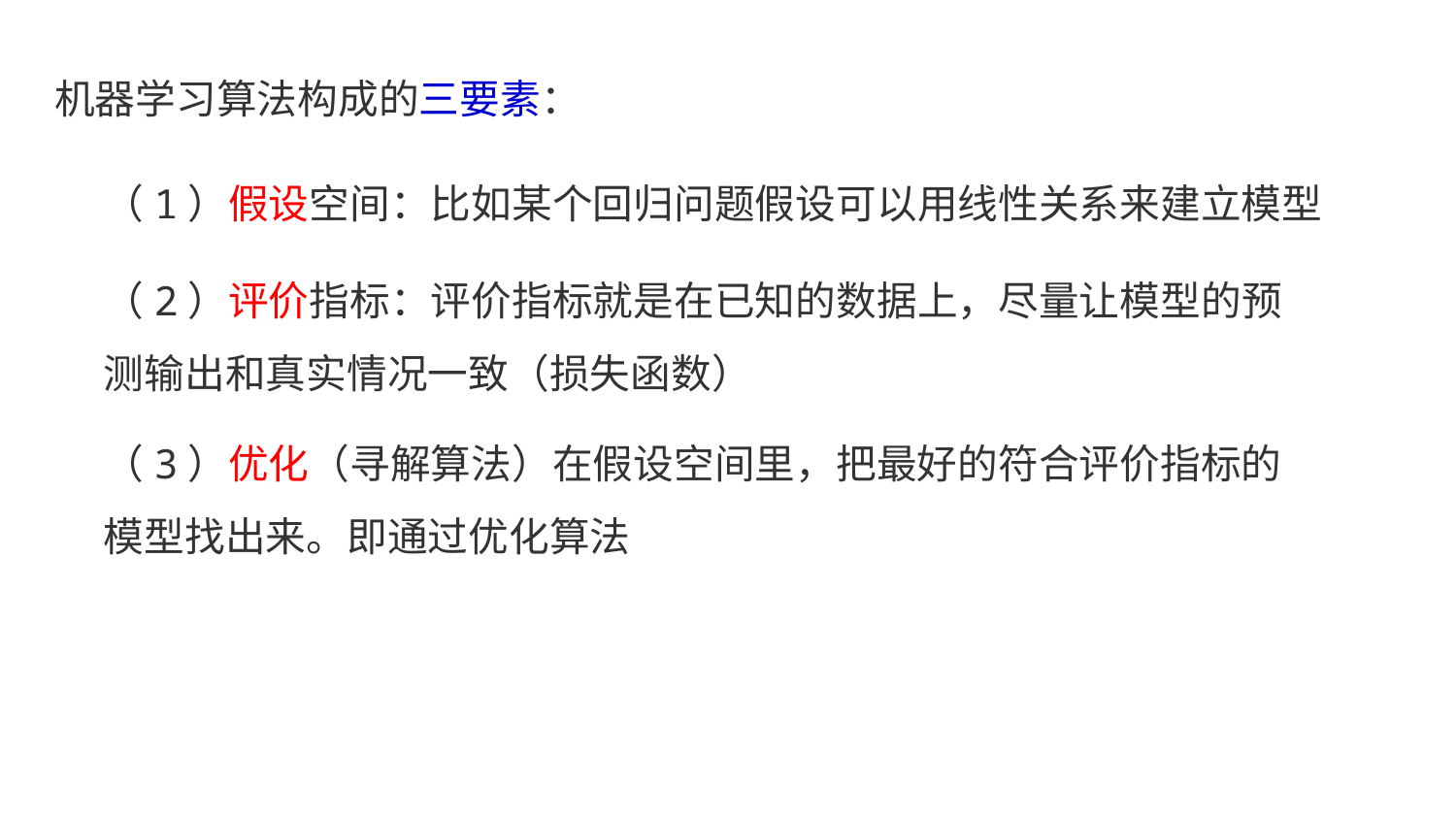

机器学习算法构成的三要素：
（1）假设空间：比如某个回归问题假设可以用线性关系来建立模型
（2）评价指标：评价指标就是在已知的数据上，尽量让模型的预测输出和真实情况一致（损失函数）
（3）优化（寻解算法）在假设空间里，把最好的符合评价指标的模型找出来。即通过优化算法